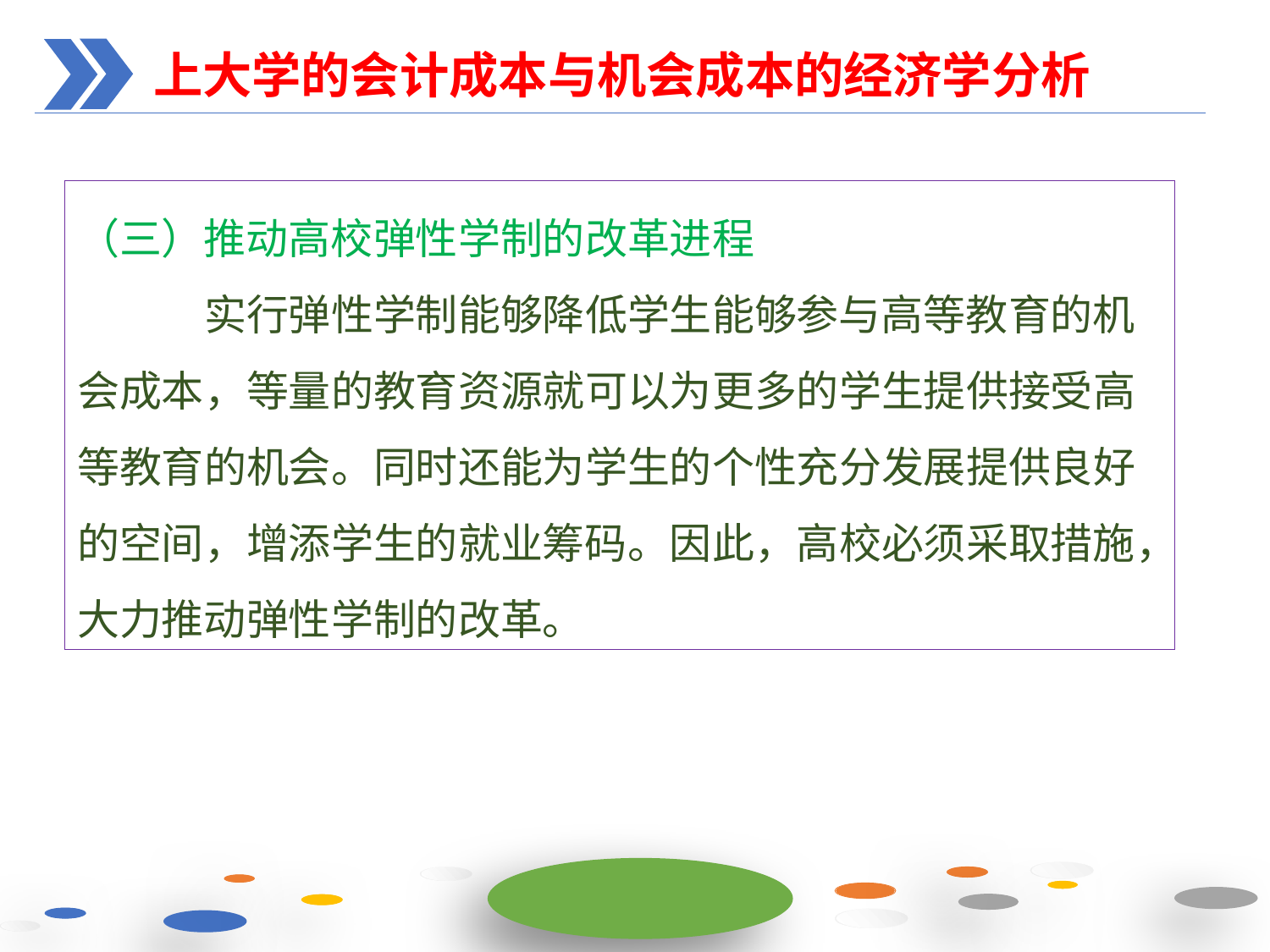

上大学的会计成本与机会成本的经济学分析
（三）推动高校弹性学制的改革进程
	实行弹性学制能够降低学生能够参与高等教育的机会成本，等量的教育资源就可以为更多的学生提供接受高等教育的机会。同时还能为学生的个性充分发展提供良好的空间，增添学生的就业筹码。因此，高校必须采取措施，大力推动弹性学制的改革。